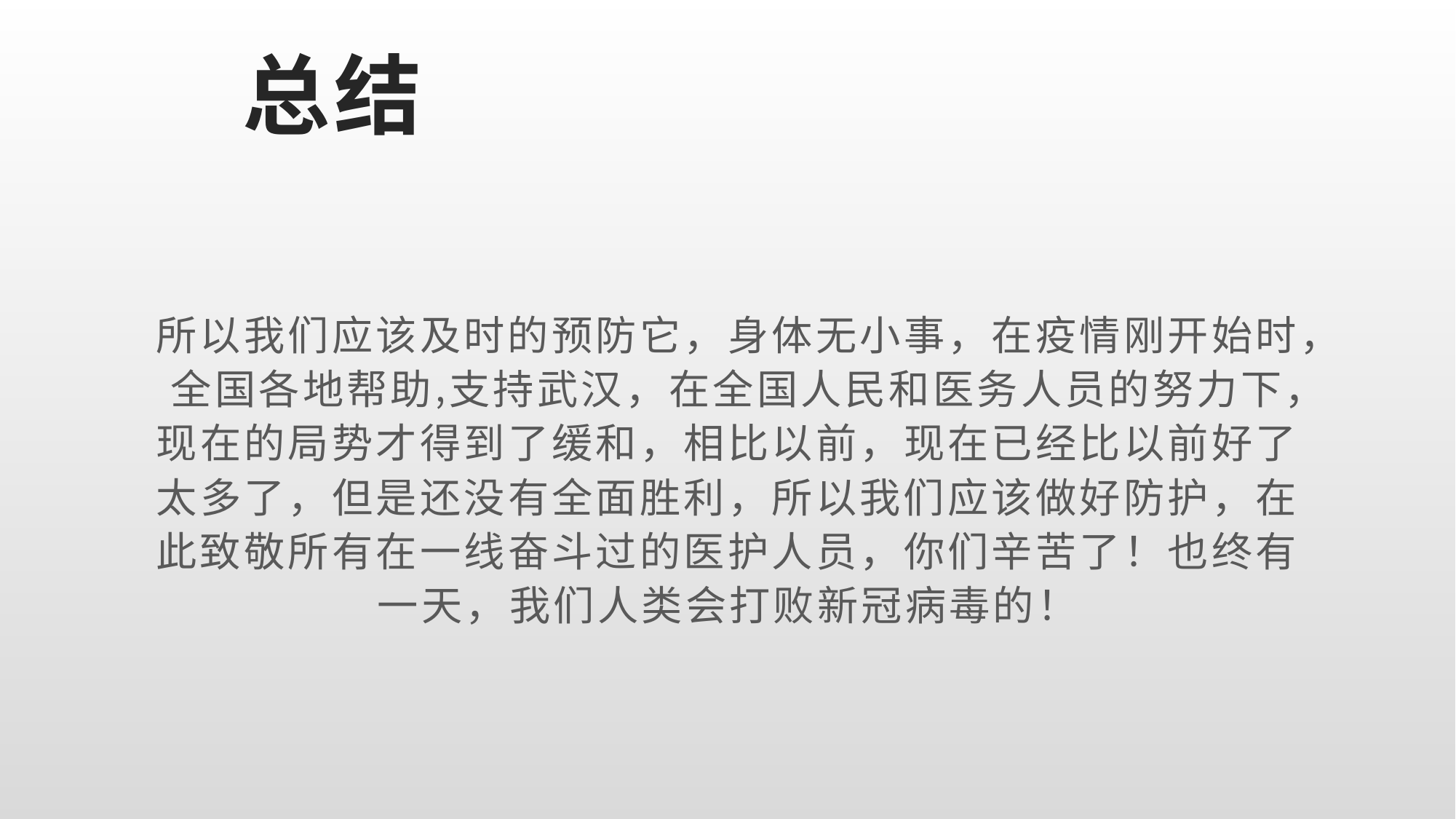

# 总结
所以我们应该及时的预防它，身体无小事，在疫情刚开始时，全国各地帮助‚支持武汉，在全国人民和医务人员的努力下，现在的局势才得到了缓和，相比以前，现在已经比以前好了太多了，但是还没有全面胜利，所以我们应该做好防护，在此致敬所有在一线奋斗过的医护人员，你们辛苦了！也终有一天，我们人类会打败新冠病毒的！